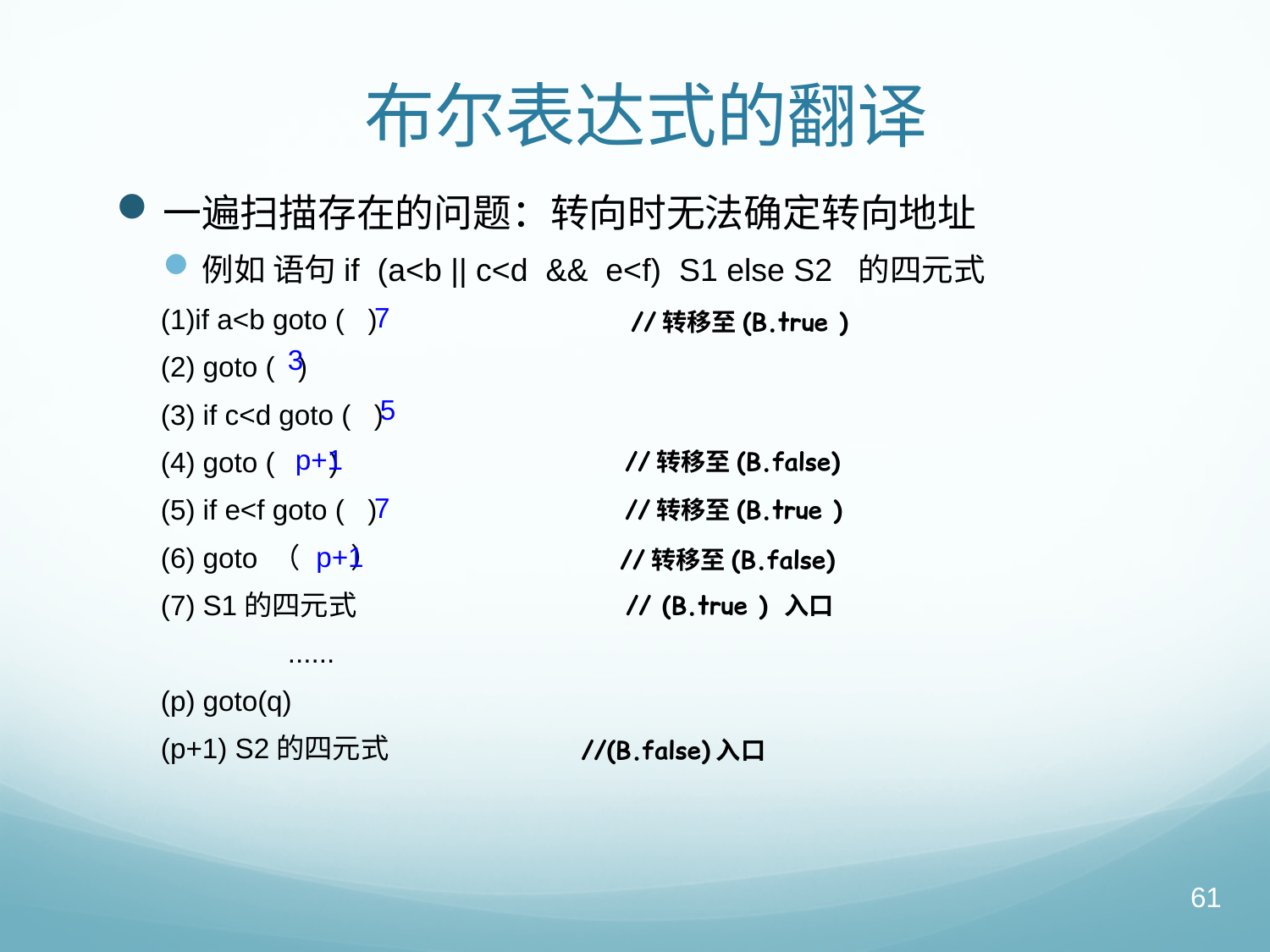

# 布尔表达式的翻译
一遍扫描存在的问题：转向时无法确定转向地址
例如 语句if  (a<b || c<d  &&  e<f)  S1 else S2  的四元式
(1)if a<b goto (   )
(2) goto (   )
(3) if c<d goto (   )
(4) goto (       )
(5) if e<f goto (   )
(6) goto （        ）
(7) S1的四元式
	......
(p) goto(q)
(p+1) S2的四元式

7
 //转移至(B.true )
3
5
p+1
//转移至(B.false)
7
//转移至(B.true )
p+1
//转移至(B.false)
// (B.true ) 入口
//(B.false)入口
61